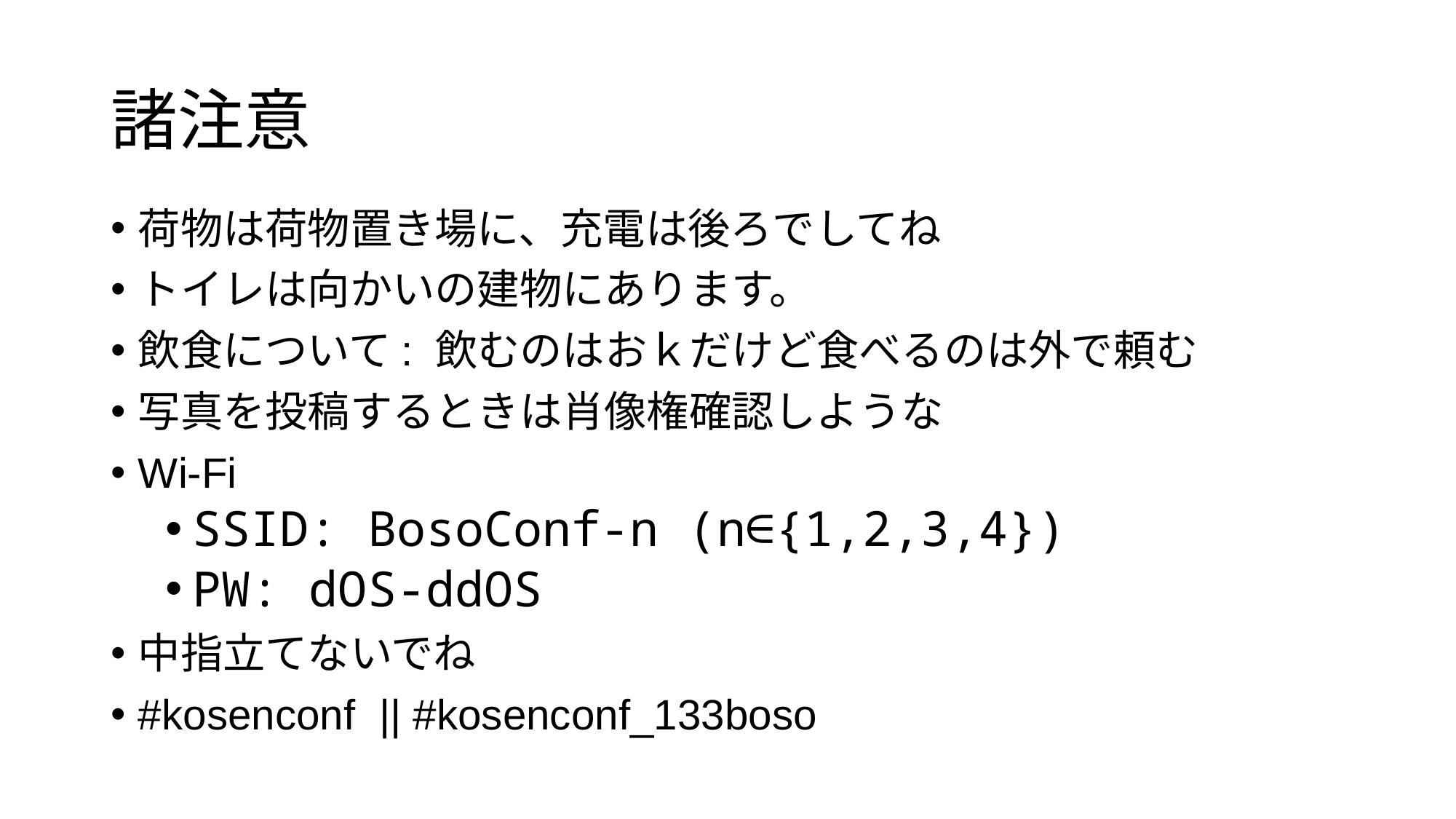

# 諸注意
荷物は荷物置き場に、充電は後ろでしてね
トイレは向かいの建物にあります。
飲食について: 飲むのはおｋだけど食べるのは外で頼む
写真を投稿するときは肖像権確認しような
Wi-Fi
SSID: BosoConf-n (n∈{1,2,3,4})
PW: dOS-ddOS
中指立てないでね
#kosenconf  || #kosenconf_133boso